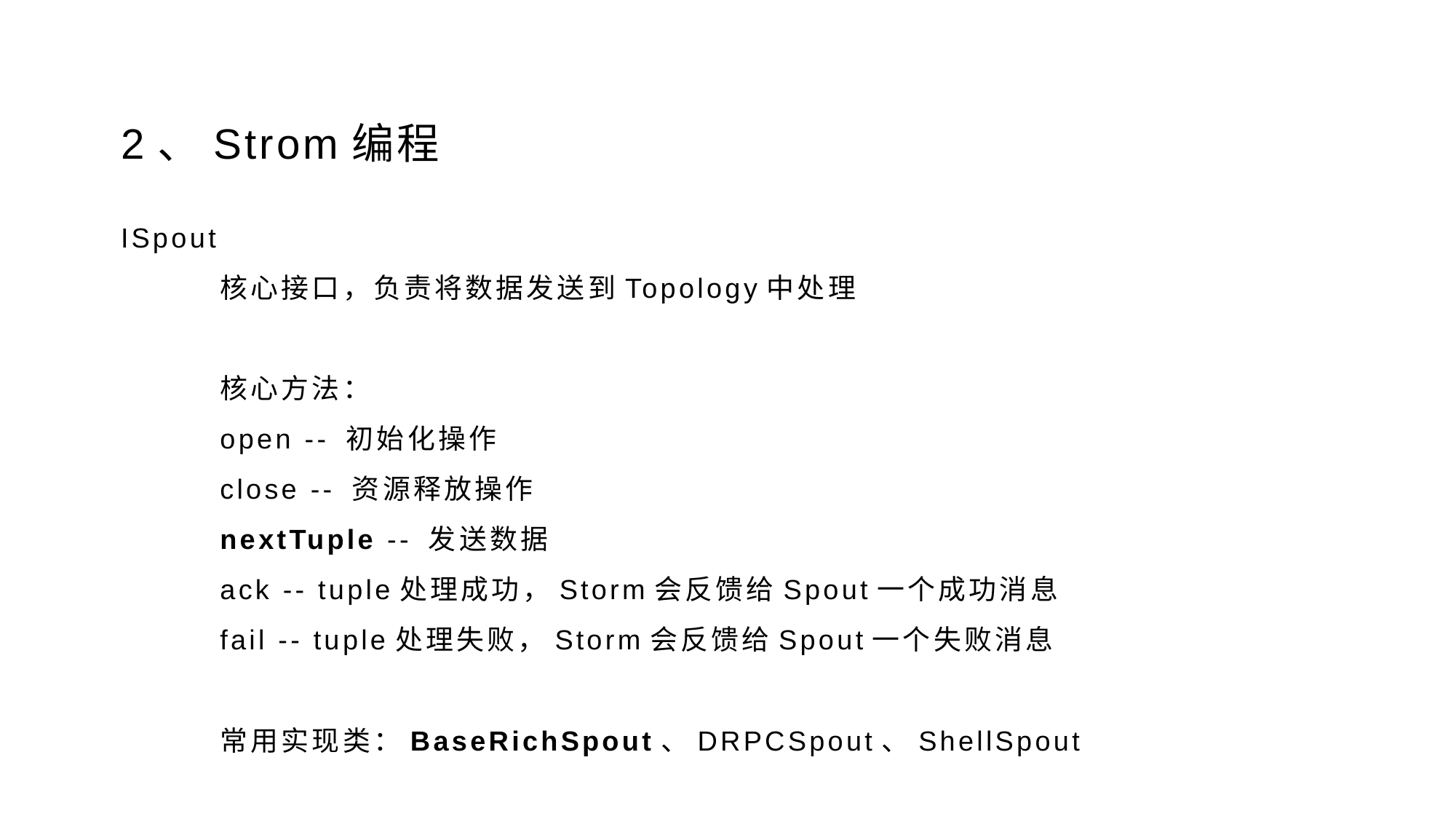

2、Strom编程
ISpout
	核心接口，负责将数据发送到Topology中处理

	核心方法：
		open -- 初始化操作
		close -- 资源释放操作
		nextTuple -- 发送数据
		ack -- tuple处理成功，Storm会反馈给Spout一个成功消息
		fail -- tuple处理失败，Storm会反馈给Spout一个失败消息

	常用实现类：BaseRichSpout、DRPCSpout、ShellSpout